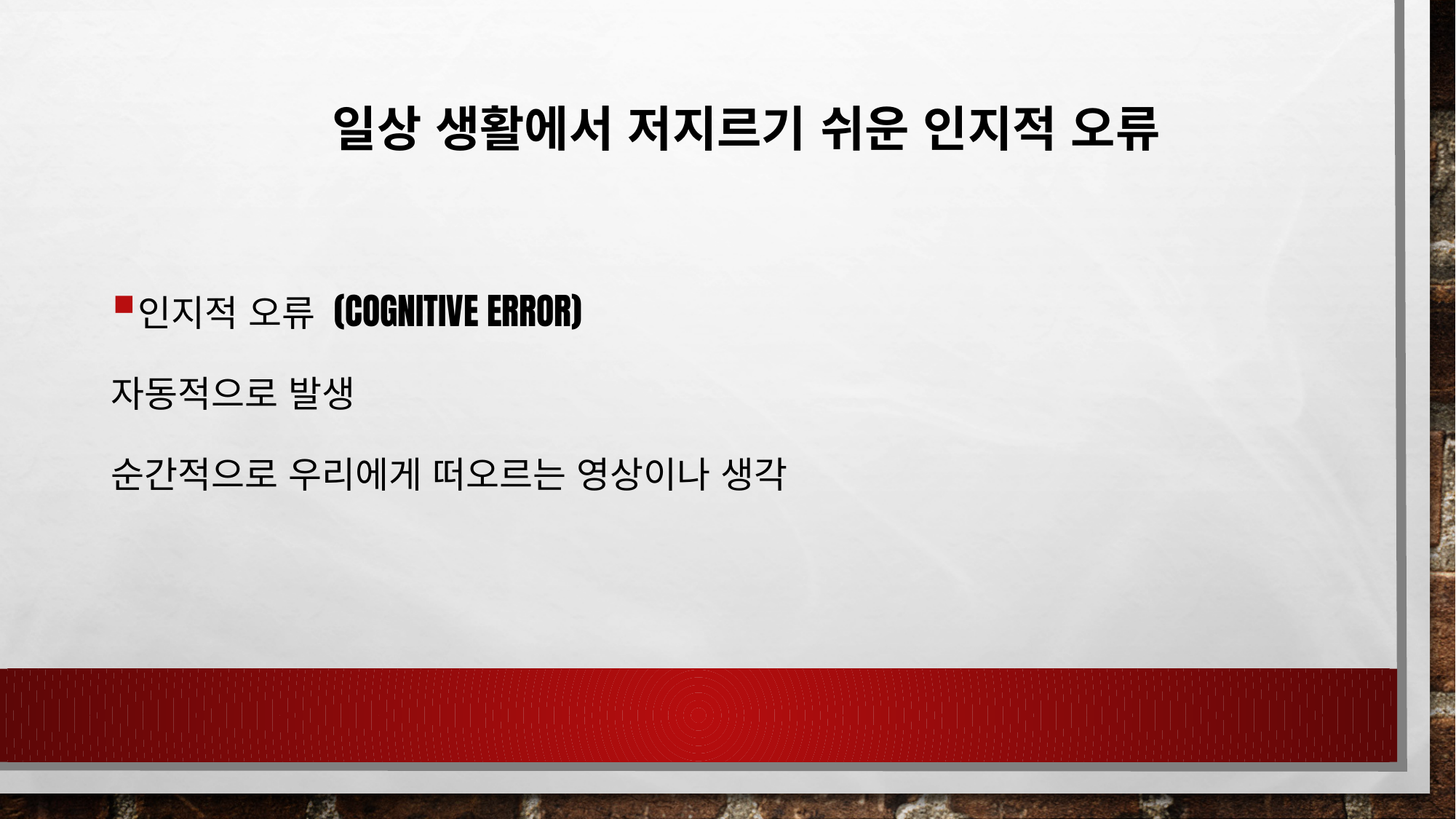

일상 생활에서 저지르기 쉬운 인지적 오류
인지적 오류 (cognitive error)
자동적으로 발생
순간적으로 우리에게 떠오르는 영상이나 생각